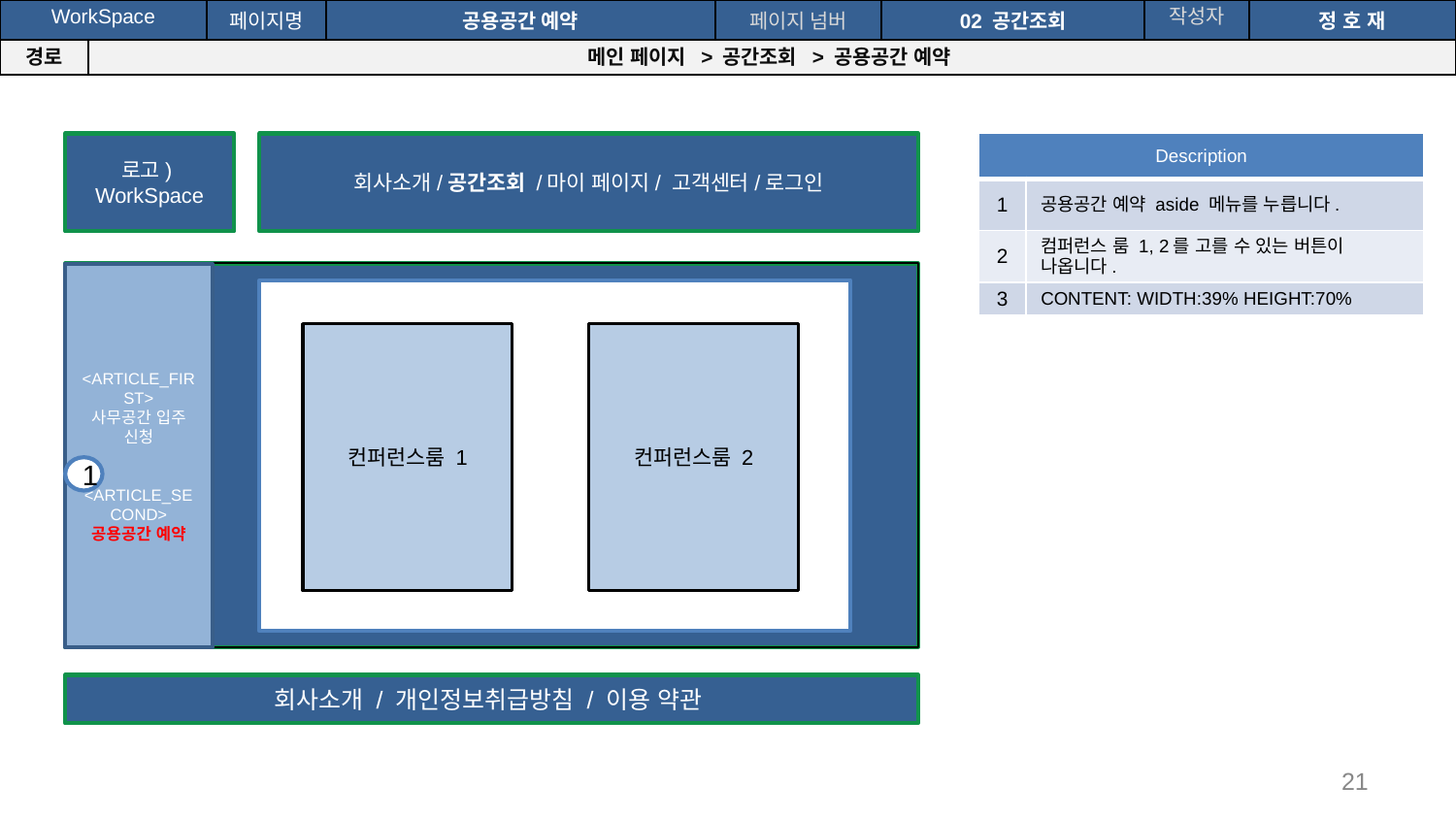

공간(오피스) 대여 시스템
| WorkSpace |  | 페이지명 | 공용공간 예약 | 페이지 넘버 | 02 공간조회 | 작성자 | 정 호 재 |
| --- | --- | --- | --- | --- | --- | --- | --- |
| 경로 | 메인 페이지 > 공간조회 > 공용공간 예약 |  |  |  |  |  |  |
로고)
WorkSpace
회사소개/공간조회 /마이 페이지/ 고객센터/로그인

	<MAIN_BODY>
	공용공간 예약
<ARTICLE_FIRST>
사무공간 입주 신청

<ARTICLE_SECOND>
공용공간 예약
회사소개 / 개인정보취급방침 / 이용 약관
| Description |  |
| --- | --- |
| 1 | 공용공간 예약 aside 메뉴를 누릅니다. |
| 2 | 컴퍼런스 룸 1, 2를 고를 수 있는 버튼이 나옵니다. |
| 3 | CONTENT: WIDTH:39% HEIGHT:70% |

컨퍼런스룸 1
컨퍼런스룸 2
1
21